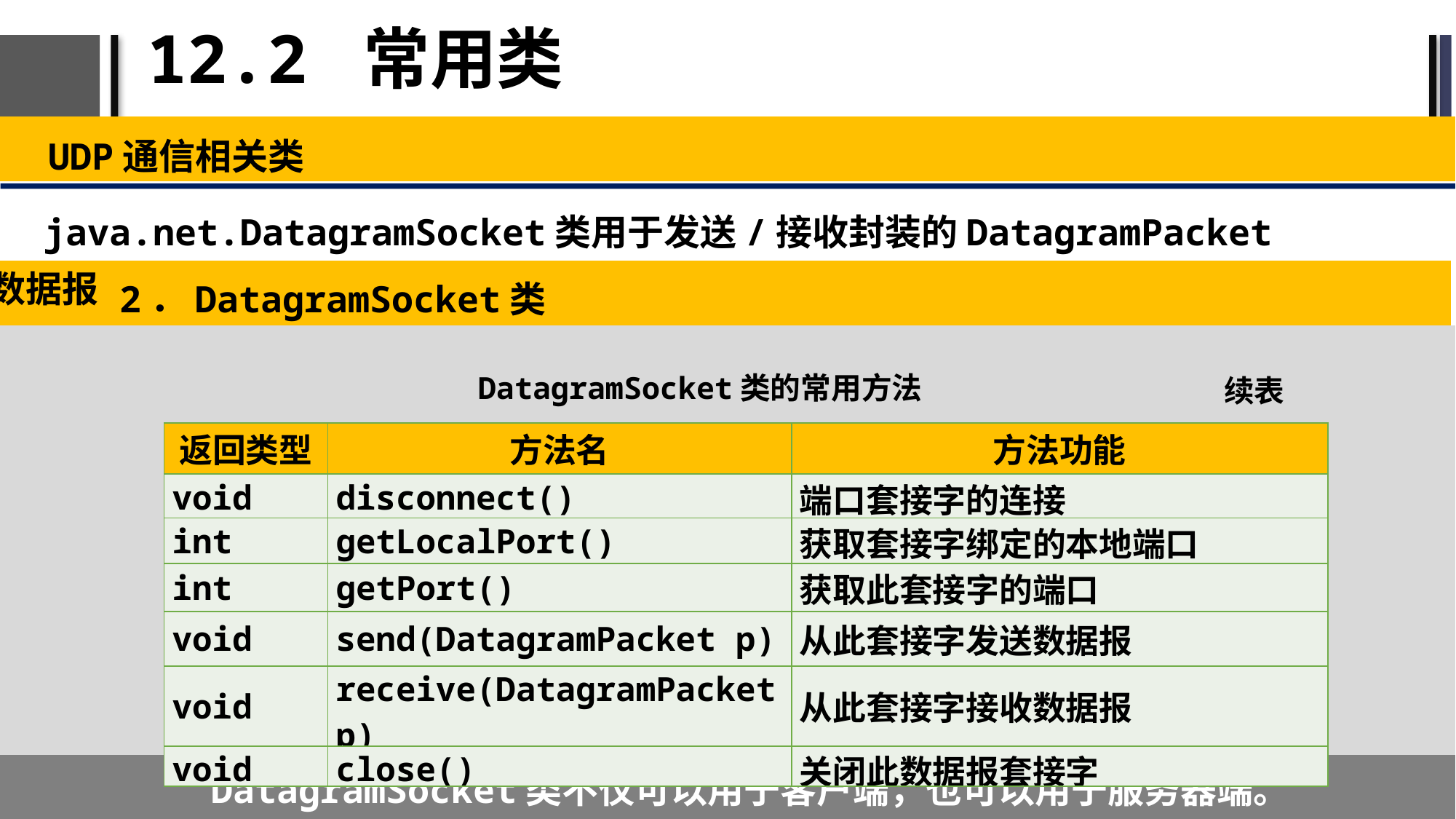

# 12.2 常用类

UDP通信相关类

java.net.DatagramSocket类用于发送/接收封装的DatagramPacket数据报

2．DatagramSocket类

DatagramSocket类的常用方法
续表
| 返回类型 | 方法名 | 方法功能 |
| --- | --- | --- |
| void | disconnect() | 端口套接字的连接 |
| int | getLocalPort() | 获取套接字绑定的本地端口 |
| int | getPort() | 获取此套接字的端口 |
| void | send(DatagramPacket p) | 从此套接字发送数据报 |
| void | receive(DatagramPacket p) | 从此套接字接收数据报 |
| void | close() | 关闭此数据报套接字 |
         DatagramSocket类不仅可以用于客户端，也可以用于服务器端。